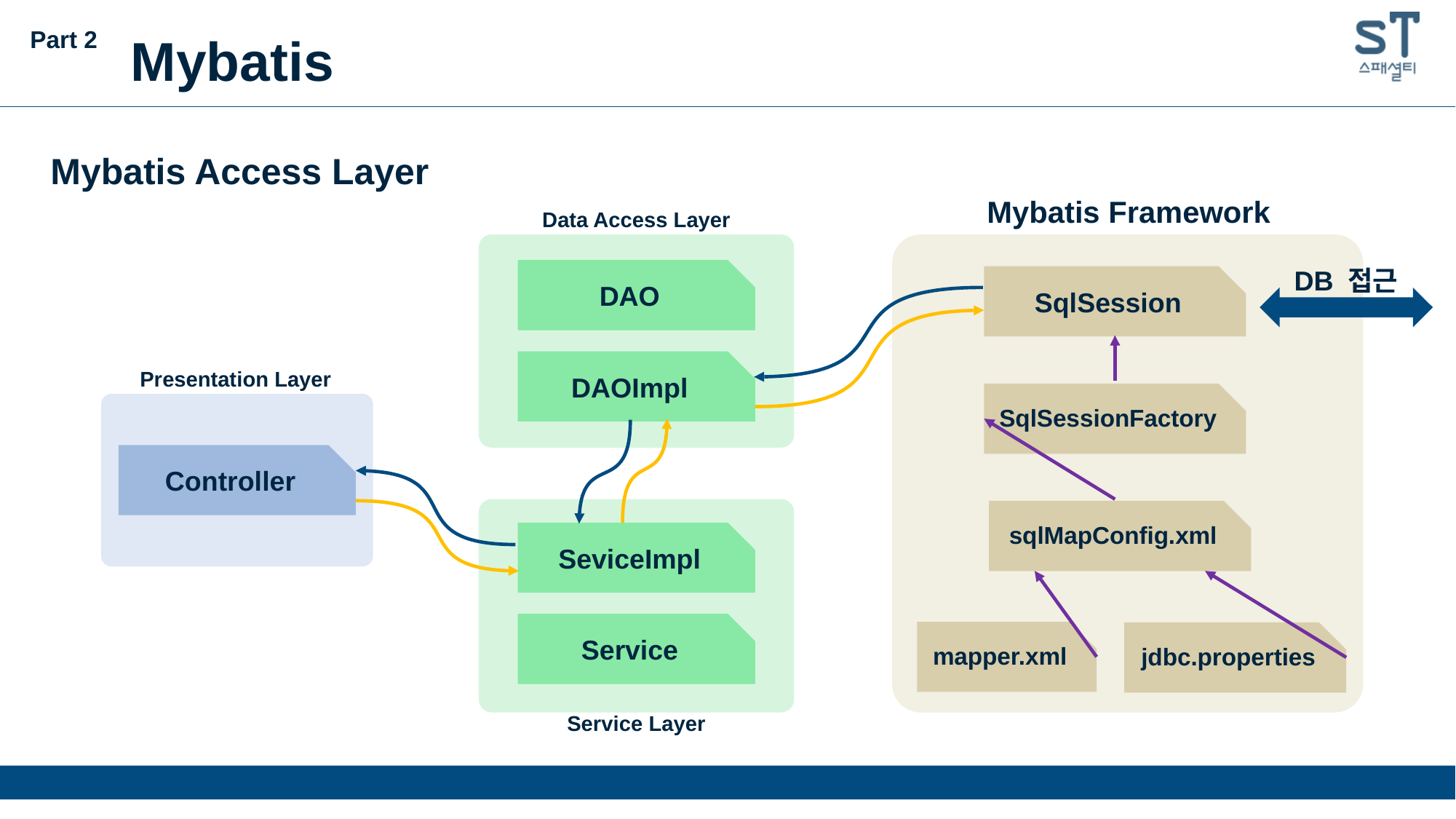

Part 2
Mybatis
Mybatis Access Layer
Mybatis Framework
Data Access Layer

DB 접근
DAO
SqlSession

DAOImpl
Presentation Layer
SqlSessionFactory

Controller

sqlMapConfig.xml
SeviceImpl
Service
mapper.xml
jdbc.properties
Service Layer